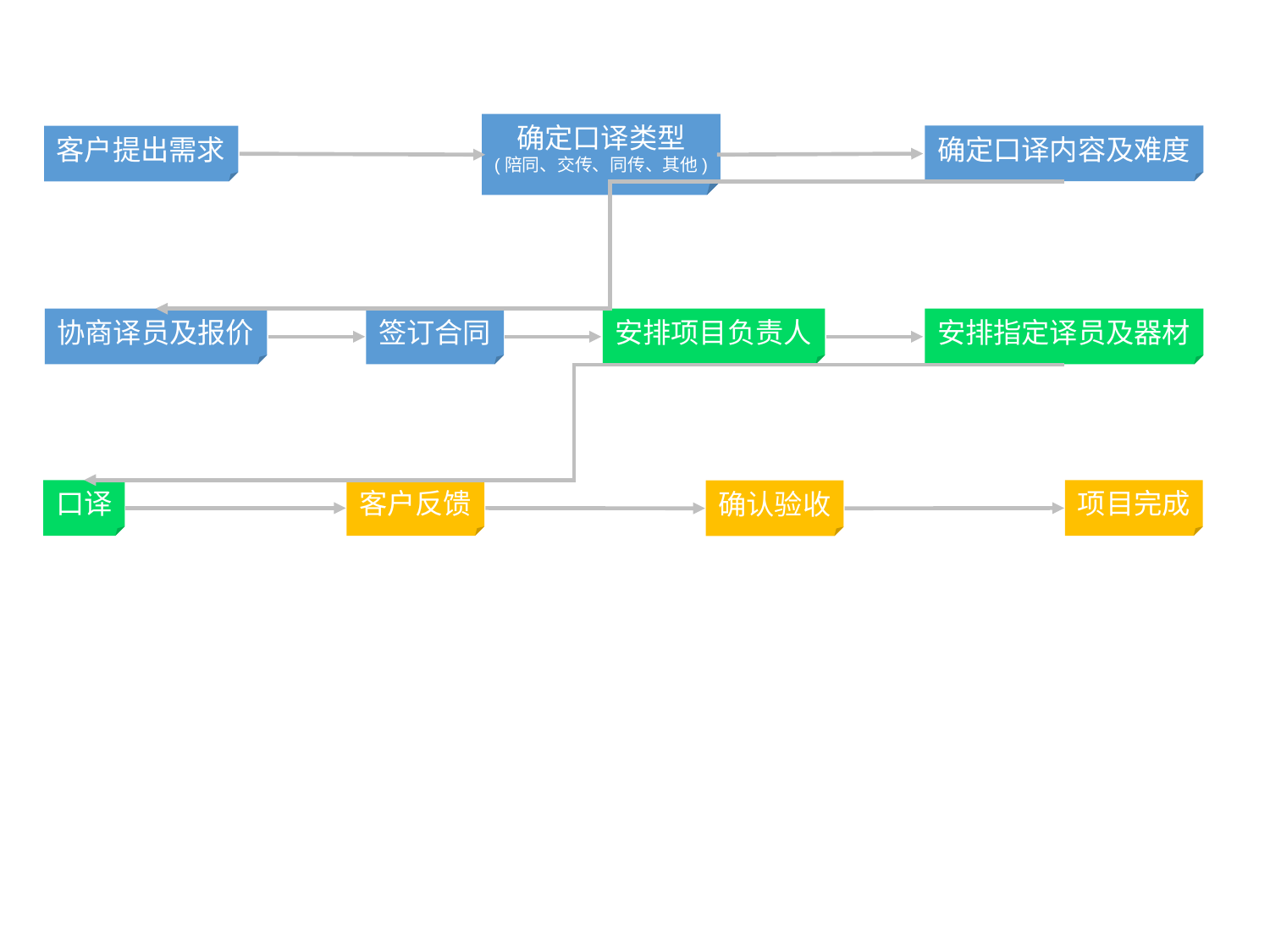

确定口译类型
(陪同、交传、同传、其他)
确定口译内容及难度
客户提出需求
协商译员及报价
签订合同
安排项目负责人
安排指定译员及器材
口译
客户反馈
项目完成
确认验收